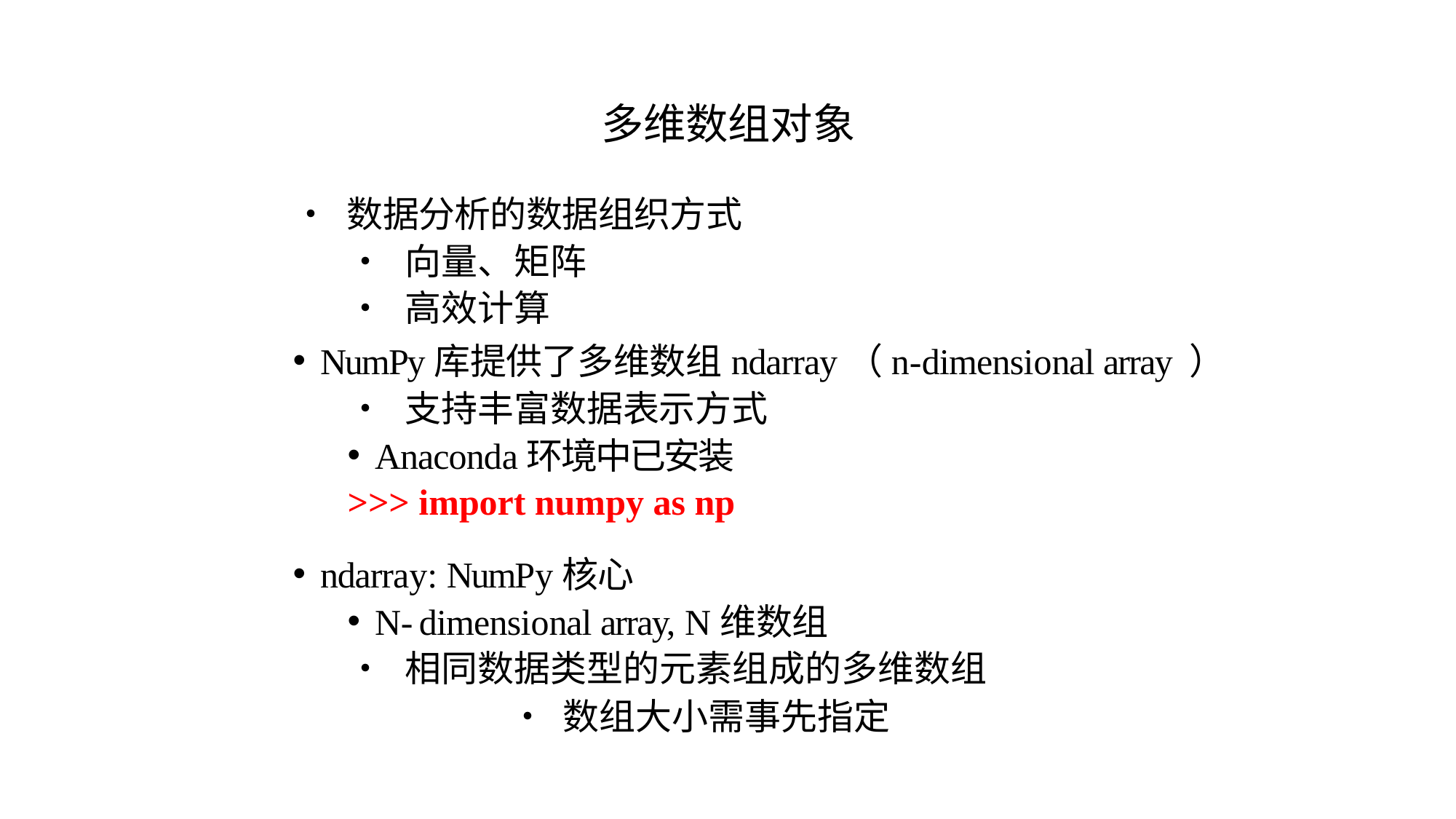

# 多维数组对象
• 数据分析的数据组织方式
• 向量、矩阵
• 高效计算

NumPy库提供了多维数组ndarray（n-dimensional array ）
• 支持丰富数据表示方式
Anaconda环境中已安装
>>> import numpy as np

ndarray: NumPy核心
N-dimensional array, N维数组
• 相同数据类型的元素组成的多维数组
		• 数组大小需事先指定